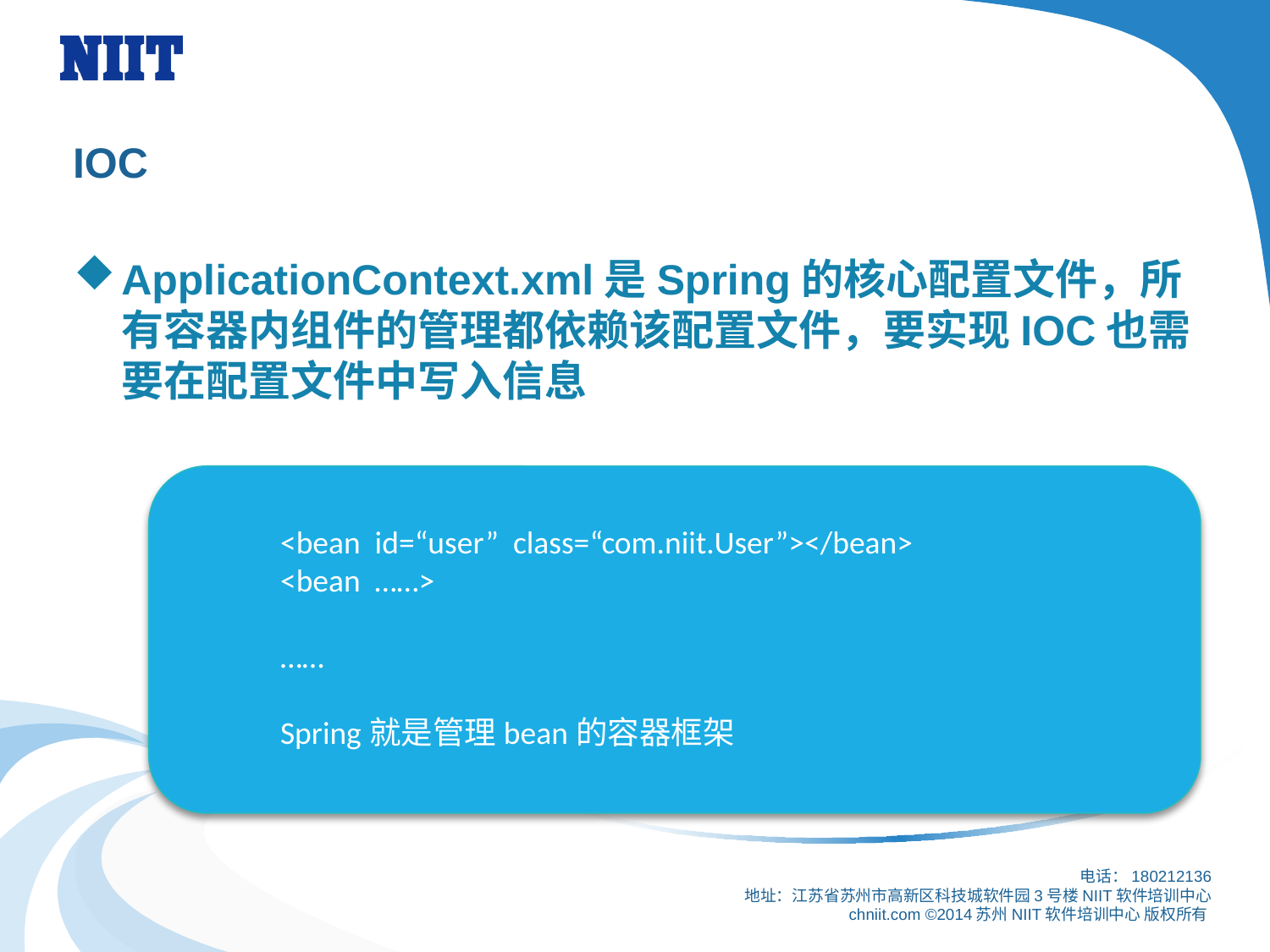

# IOC
ApplicationContext.xml是Spring的核心配置文件，所有容器内组件的管理都依赖该配置文件，要实现IOC也需要在配置文件中写入信息

<bean  id=“user”  class=“com.niit.User”></bean>
<bean  ……>

……

Spring就是管理bean的容器框架